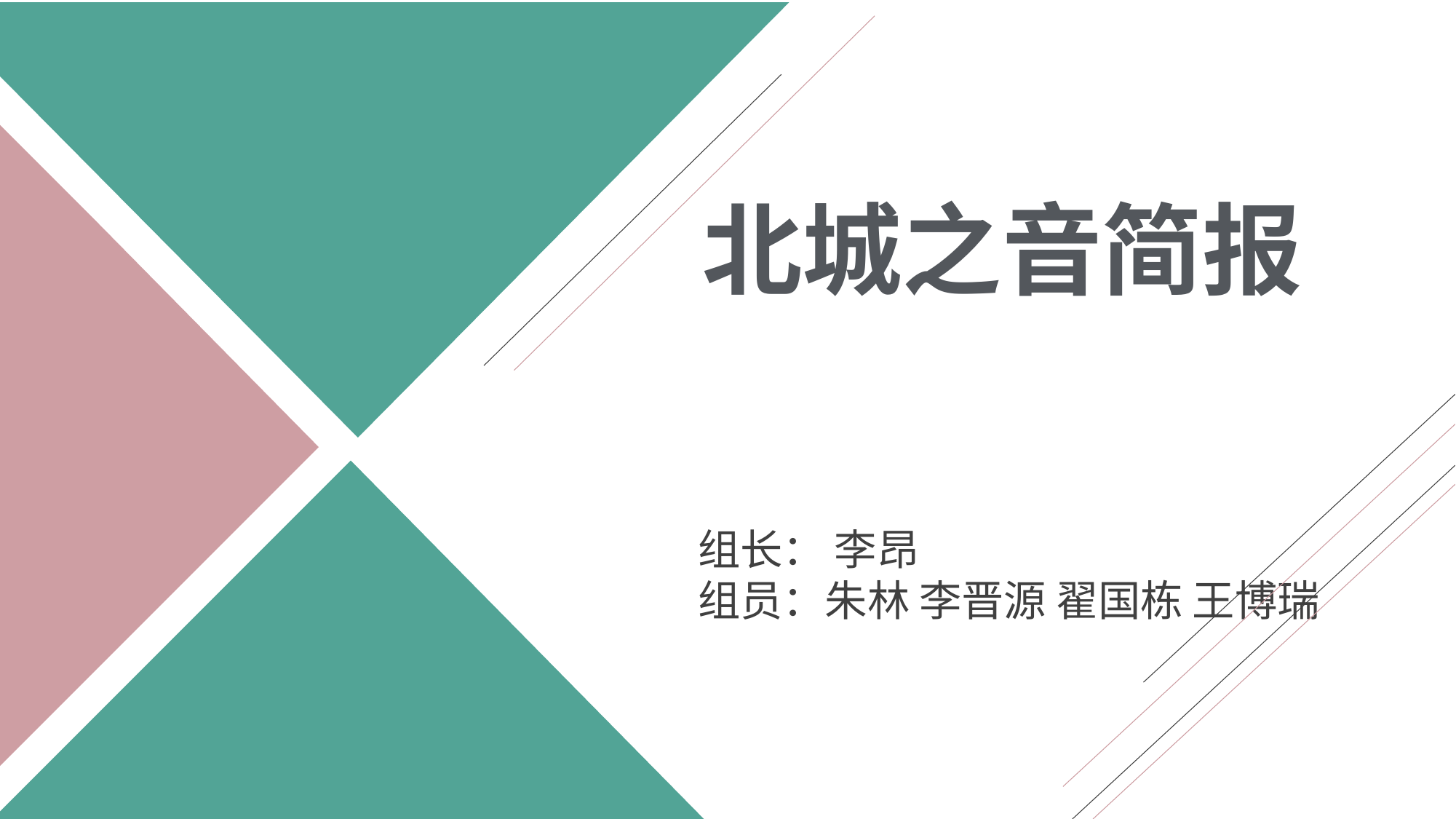

北城之音简报

组长： 李昂
组员：朱林 李晋源 翟国栋 王博瑞